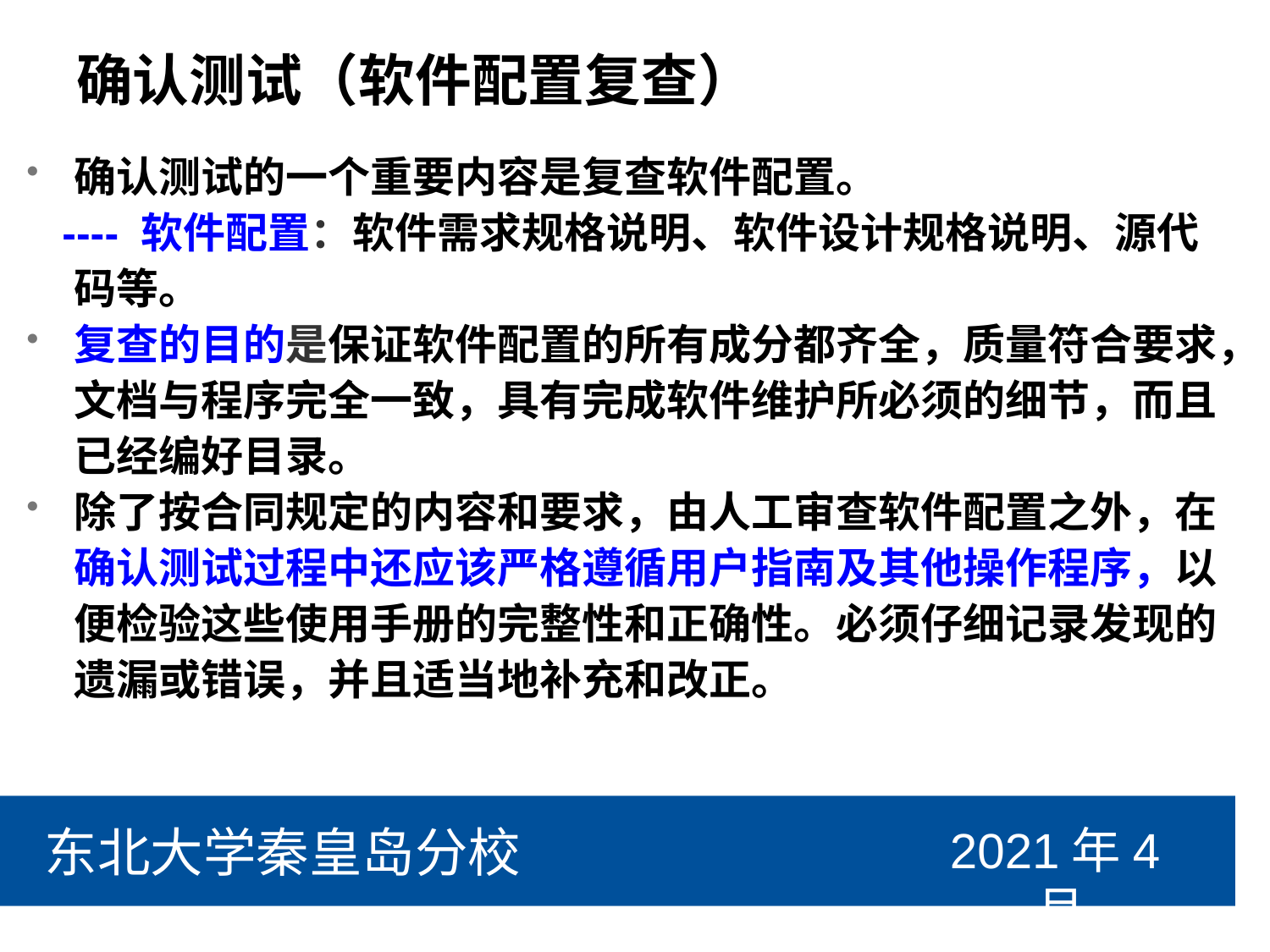

# 确认测试（软件配置复查）
确认测试的一个重要内容是复查软件配置。
   ---- 软件配置：软件需求规格说明、软件设计规格说明、源代码等。
复查的目的是保证软件配置的所有成分都齐全，质量符合要求，文档与程序完全一致，具有完成软件维护所必须的细节，而且已经编好目录。
除了按合同规定的内容和要求，由人工审查软件配置之外，在确认测试过程中还应该严格遵循用户指南及其他操作程序，以便检验这些使用手册的完整性和正确性。必须仔细记录发现的遗漏或错误，并且适当地补充和改正。